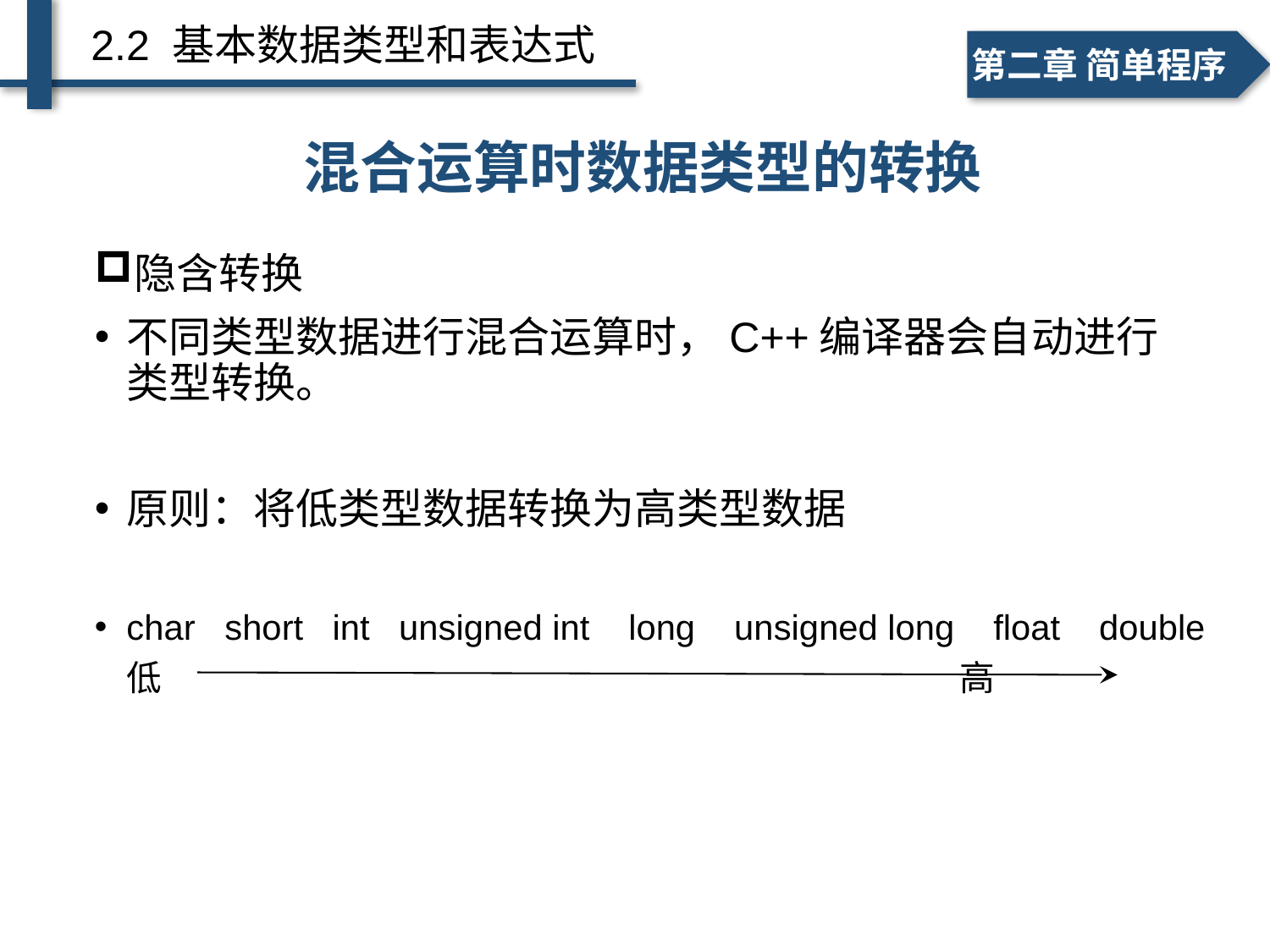

2.2 基本数据类型和表达式
一、个人简介
二、学术成绩

第二章 简单程序

混合运算时数据类型的转换
隐含转换
不同类型数据进行混合运算时，C++编译器会自动进行类型转换。

原则：将低类型数据转换为高类型数据

char   short   int   unsigned int    long    unsigned long    float    double
低                                                                                                      高

25